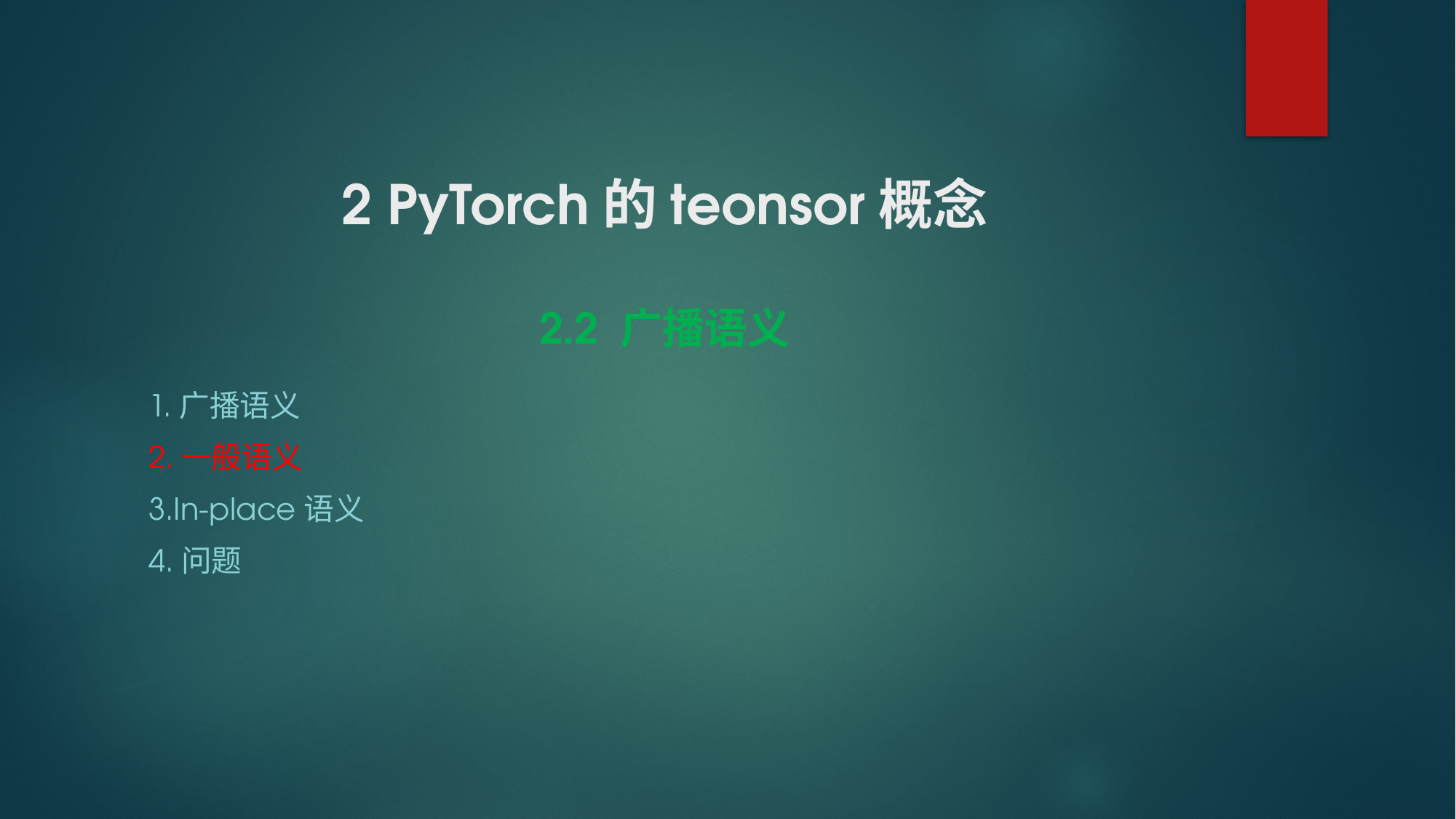

# 2 PyTorch的teonsor概念 2.2 广播语义
1.广播语义
2.一般语义
3.In-place语义
4.问题